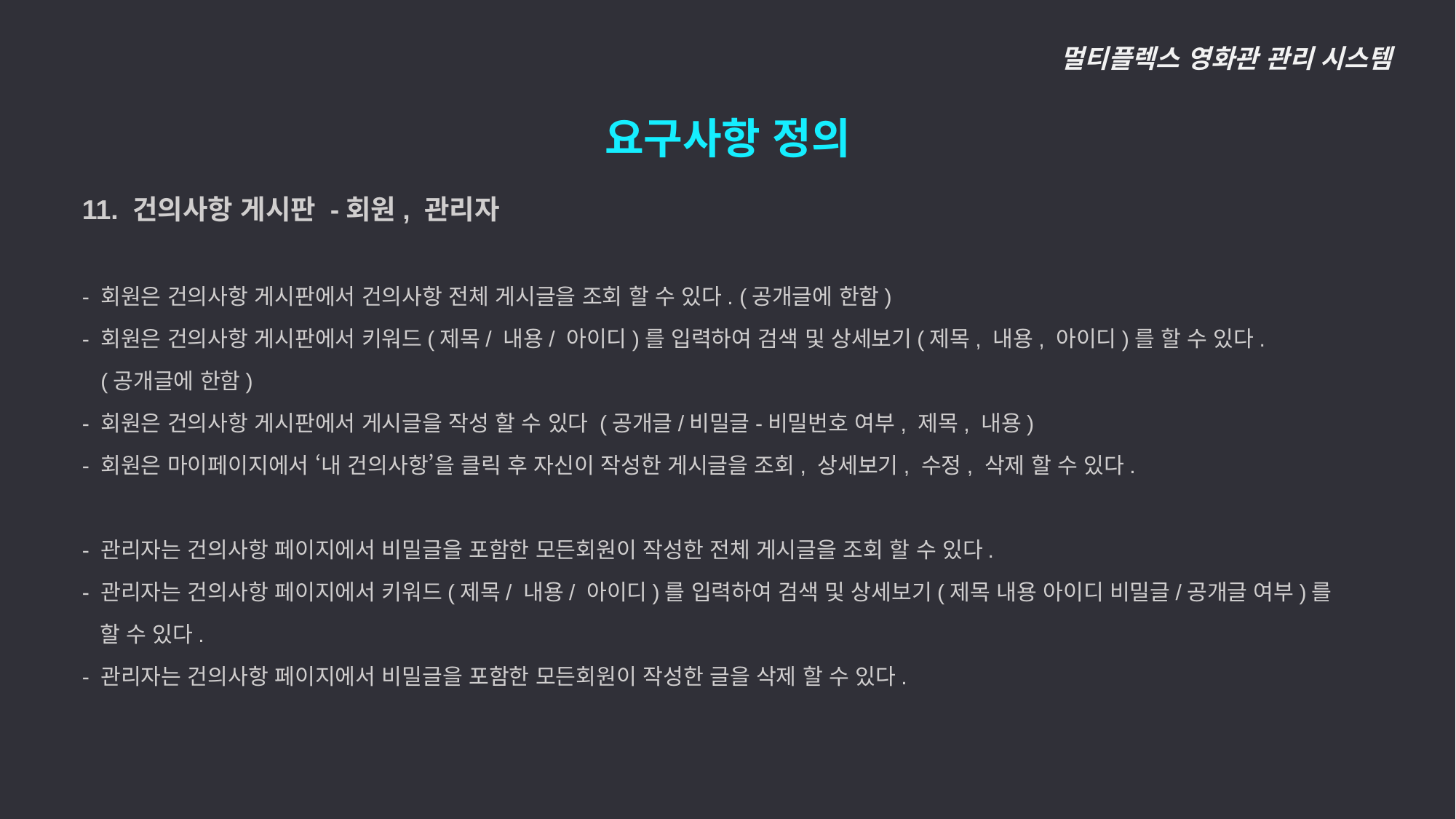

멀티플렉스 영화관 관리 시스템
요구사항 정의
11. 건의사항 게시판 -회원, 관리자

- 회원은 건의사항 게시판에서 건의사항 전체 게시글을 조회 할 수 있다. (공개글에 한함)
- 회원은 건의사항 게시판에서 키워드(제목/ 내용/ 아이디)를 입력하여 검색 및 상세보기(제목, 내용, 아이디)를 할 수 있다.
   (공개글에 한함)
- 회원은 건의사항 게시판에서 게시글을 작성 할 수 있다 (공개글/비밀글-비밀번호 여부, 제목, 내용)
- 회원은 마이페이지에서 ‘내 건의사항’을 클릭 후 자신이 작성한 게시글을 조회, 상세보기, 수정, 삭제 할 수 있다.

- 관리자는 건의사항 페이지에서 비밀글을 포함한 모든회원이 작성한 전체 게시글을 조회 할 수 있다.
- 관리자는 건의사항 페이지에서 키워드(제목/ 내용/ 아이디)를 입력하여 검색 및 상세보기(제목 내용 아이디 비밀글/공개글 여부)를
  할 수 있다.
- 관리자는 건의사항 페이지에서 비밀글을 포함한 모든회원이 작성한 글을 삭제 할 수 있다.